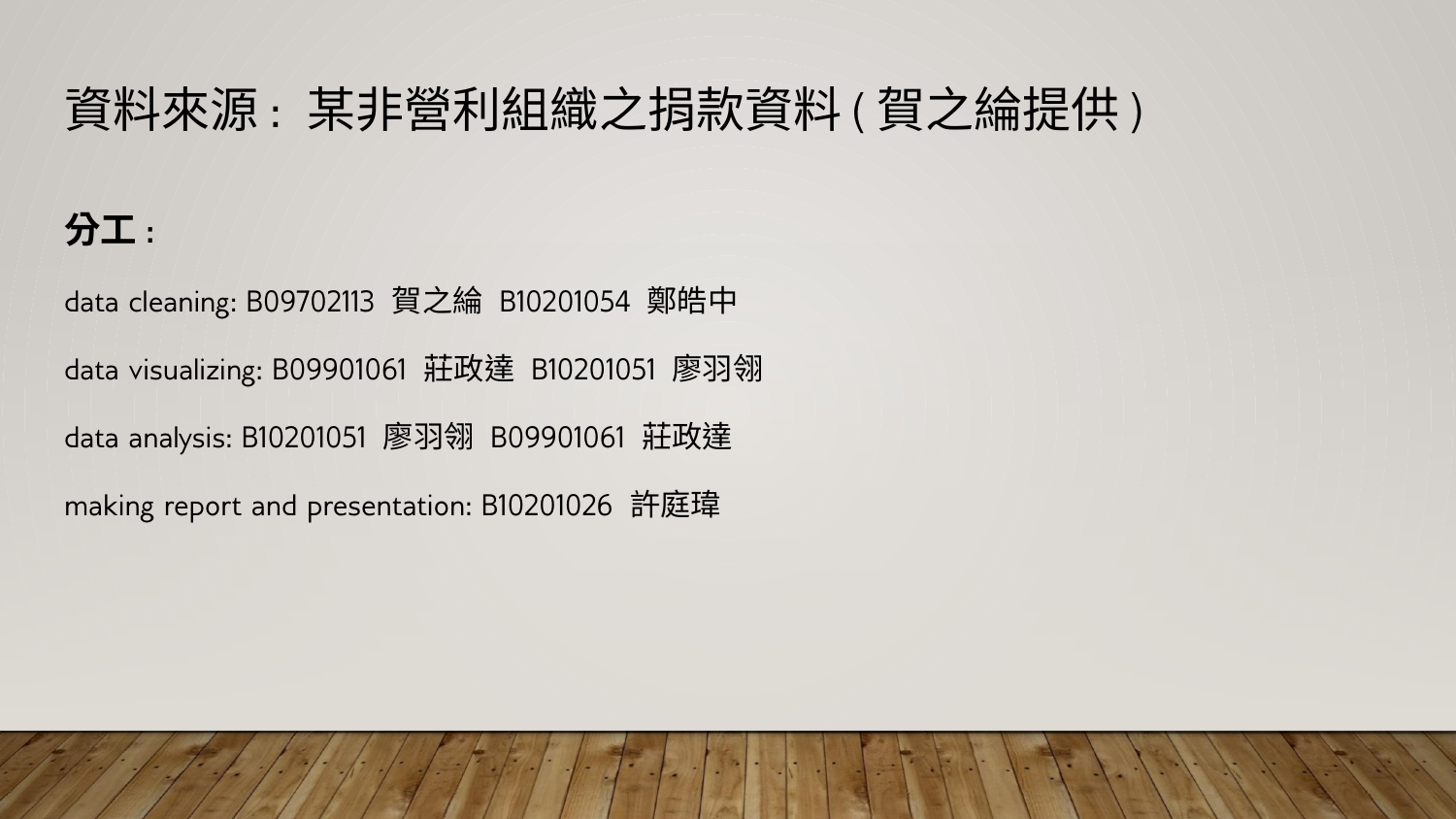

# 資料來源: 某非營利組織之捐款資料(賀之綸提供)
分工:
data cleaning: B09702113 賀之綸 B10201054 鄭皓中
data visualizing: B09901061 莊政達 B10201051 廖羽翎
data analysis: B10201051 廖羽翎 B09901061 莊政達
making report and presentation: B10201026 許庭瑋